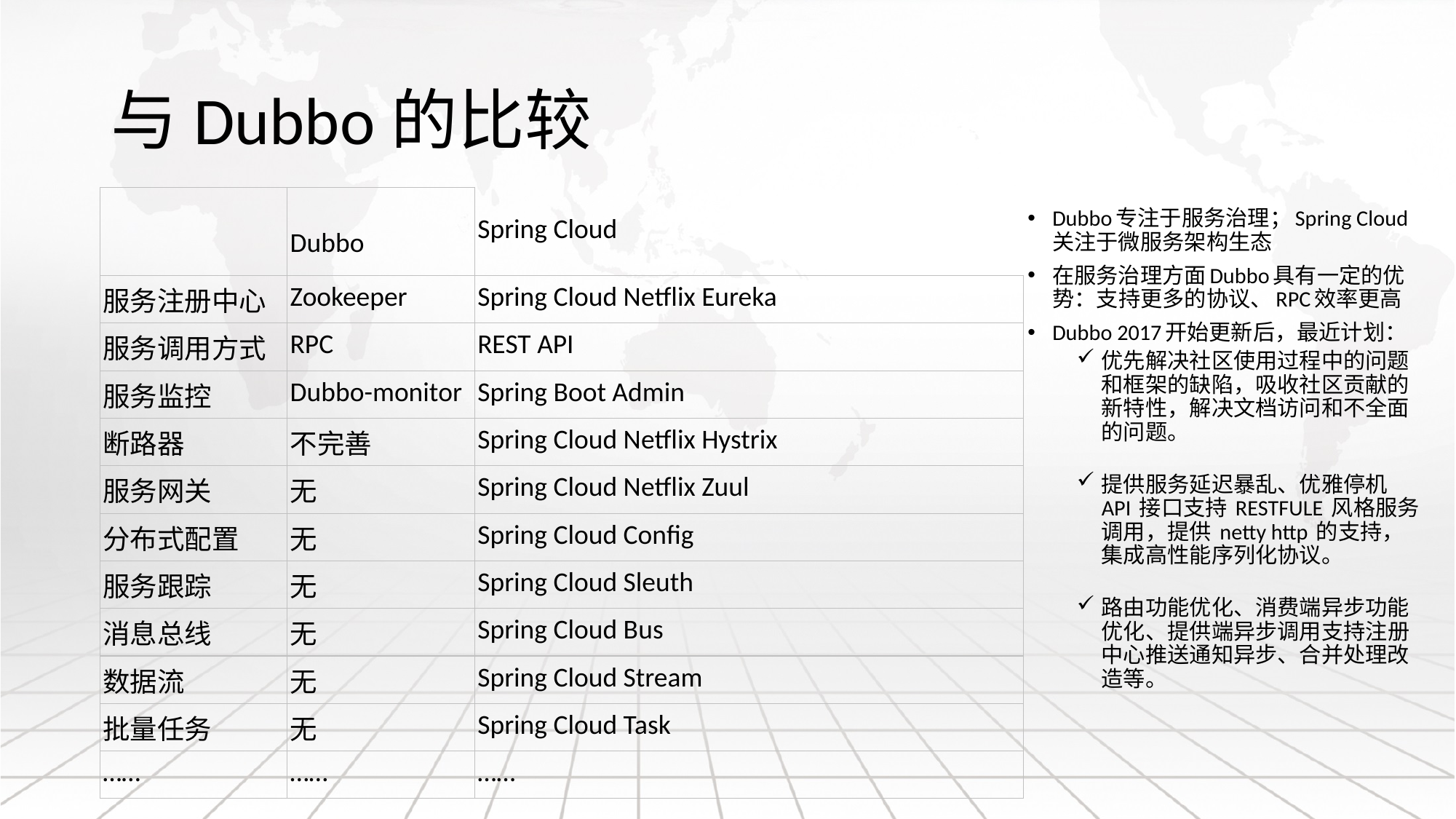

# 与Dubbo的比较
|  | Dubbo | Spring Cloud |
| --- | --- | --- |
| 服务注册中心 | Zookeeper | Spring Cloud Netflix Eureka |
| 服务调用方式 | RPC | REST API |
| 服务监控 | Dubbo-monitor | Spring Boot Admin |
| 断路器 | 不完善 | Spring Cloud Netflix Hystrix |
| 服务网关 | 无 | Spring Cloud Netflix Zuul |
| 分布式配置 | 无 | Spring Cloud Config |
| 服务跟踪 | 无 | Spring Cloud Sleuth |
| 消息总线 | 无 | Spring Cloud Bus |
| 数据流 | 无 | Spring Cloud Stream |
| 批量任务 | 无 | Spring Cloud Task |
| …… | …… | …… |
Dubbo专注于服务治理；Spring Cloud关注于微服务架构生态
在服务治理方面Dubbo具有一定的优势：支持更多的协议、RPC效率更高
Dubbo 2017开始更新后，最近计划：
优先解决社区使用过程中的问题和框架的缺陷，吸收社区贡献的新特性，解决文档访问和不全面的问题。
提供服务延迟暴乱、优雅停机 API 接口支持 RESTFULE 风格服务调用，提供 netty http 的支持，集成高性能序列化协议。
路由功能优化、消费端异步功能优化、提供端异步调用支持注册中心推送通知异步、合并处理改造等。